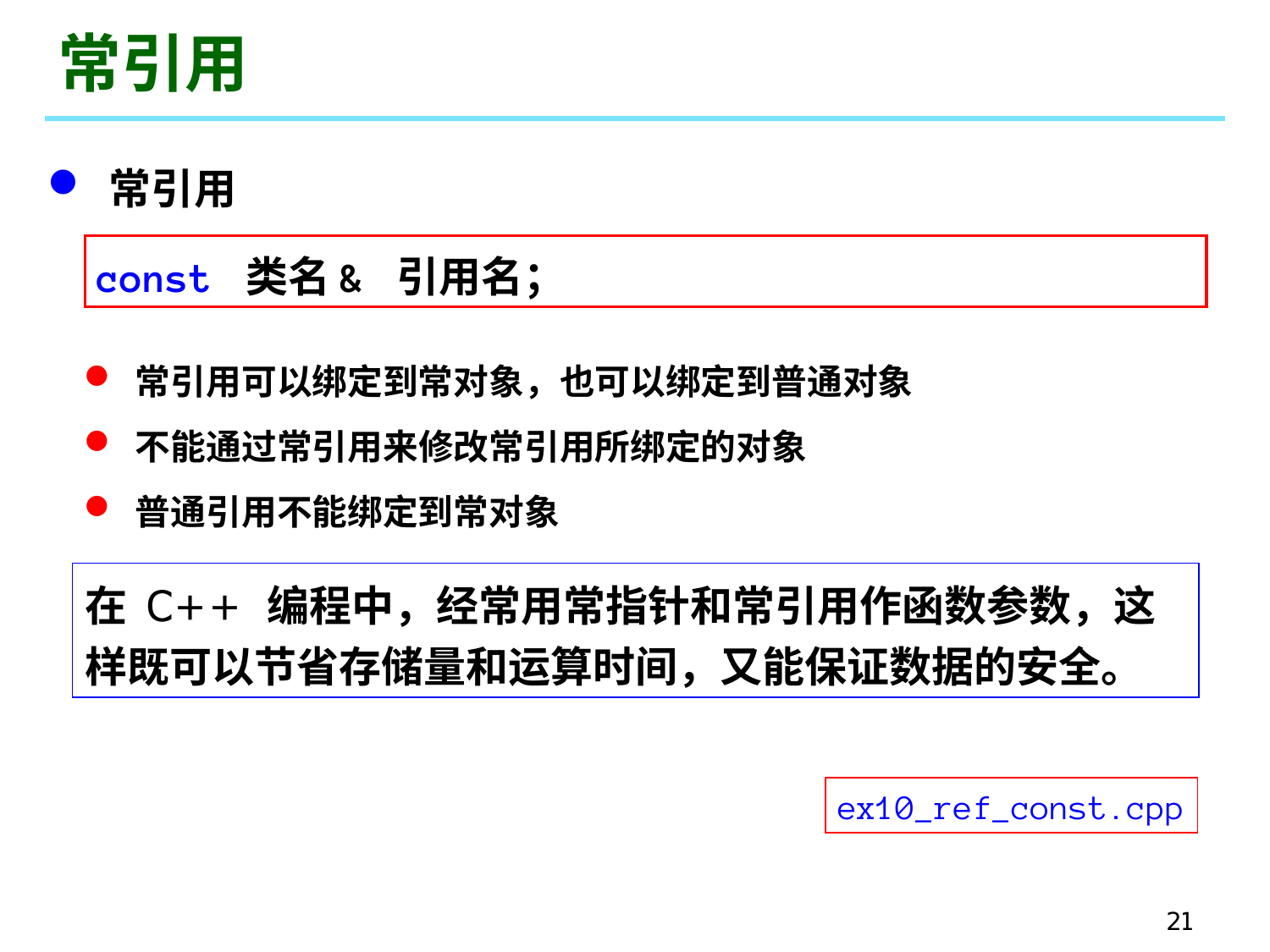

# 常引用
 常引用
const 类名& 引用名；
 常引用可以绑定到常对象，也可以绑定到普通对象
 不能通过常引用来修改常引用所绑定的对象
 普通引用不能绑定到常对象
在 C++ 编程中，经常用常指针和常引用作函数参数，这样既可以节省存储量和运算时间，又能保证数据的安全。
ex10_ref_const.cpp
21